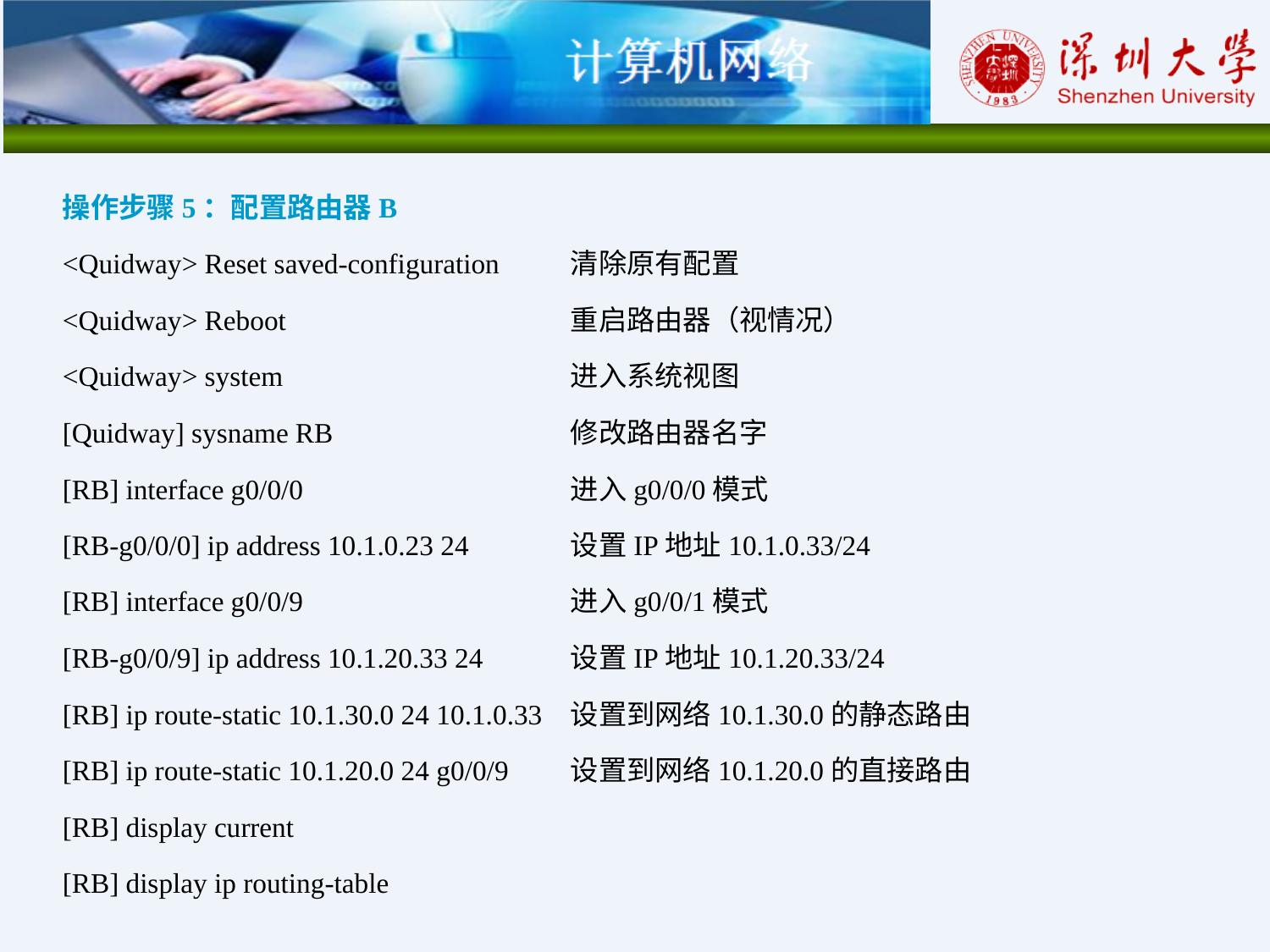

操作步骤5：配置路由器B
<Quidway> Reset saved-configuration	清除原有配置
<Quidway> Reboot			重启路由器（视情况）
<Quidway> system			进入系统视图
[Quidway] sysname RB		修改路由器名字
[RB] interface g0/0/0			进入g0/0/0模式
[RB-g0/0/0] ip address 10.1.0.23 24	设置IP地址10.1.0.33/24
[RB] interface g0/0/9			进入g0/0/1模式
[RB-g0/0/9] ip address 10.1.20.33 24	设置IP地址10.1.20.33/24
[RB] ip route-static 10.1.30.0 24 10.1.0.33	设置到网络10.1.30.0的静态路由
[RB] ip route-static 10.1.20.0 24 g0/0/9	设置到网络10.1.20.0的直接路由
[RB] display current
[RB] display ip routing-table